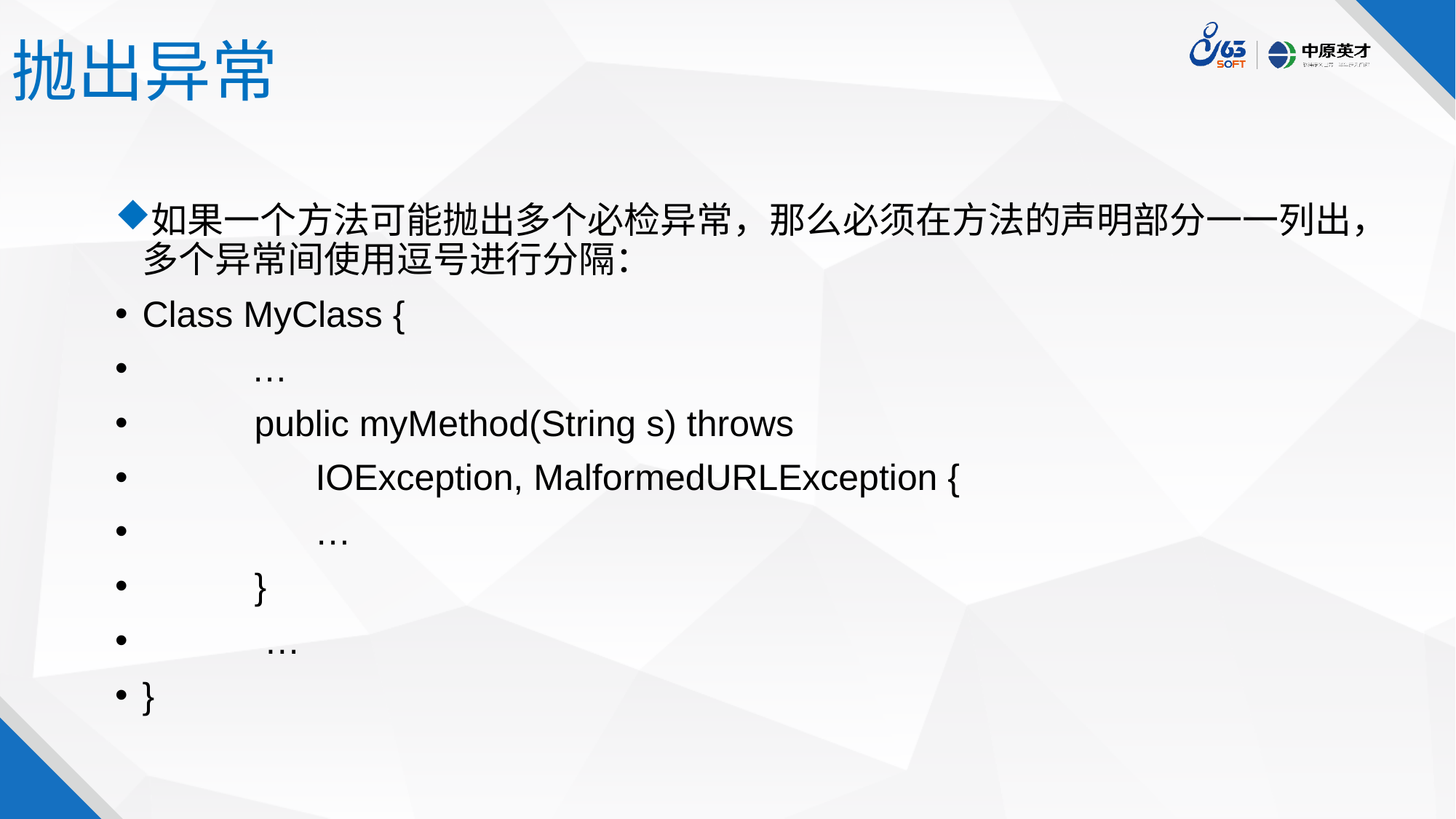

# 抛出异常
如果一个方法可能抛出多个必检异常，那么必须在方法的声明部分一一列出，多个异常间使用逗号进行分隔：
Class MyClass {
	…
           public myMethod(String s) throws
                 IOException, MalformedURLException {
                 …
           }
            …
}